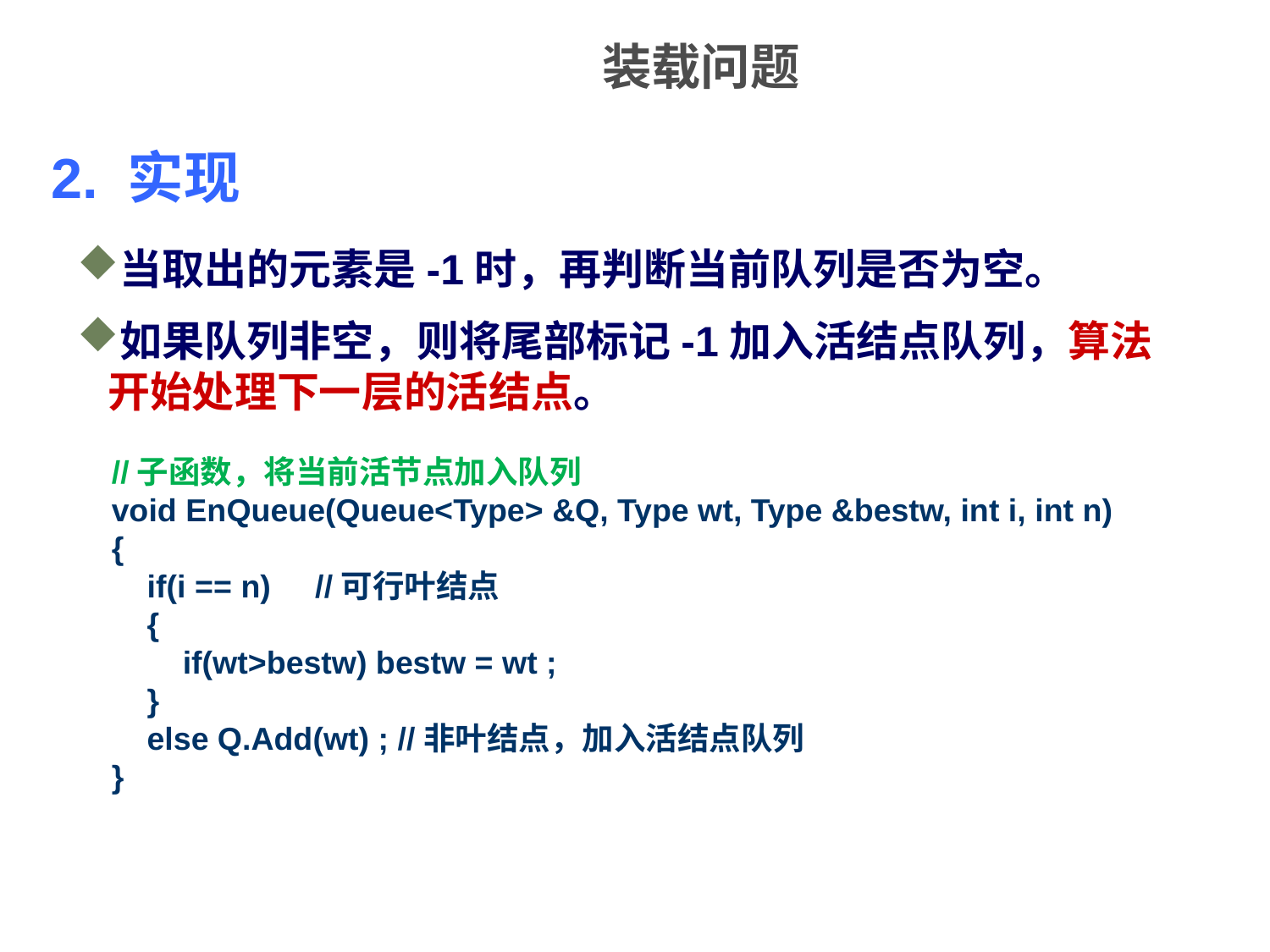

# 装载问题
2. 实现
当取出的元素是-1时，再判断当前队列是否为空。
如果队列非空，则将尾部标记-1加入活结点队列，算法开始处理下一层的活结点。
//子函数，将当前活节点加入队列
void EnQueue(Queue<Type> &Q, Type wt, Type &bestw, int i, int n)
{
    if(i == n)     //可行叶结点
    {
        if(wt>bestw) bestw = wt ;
    }
    else Q.Add(wt) ; //非叶结点，加入活结点队列
}